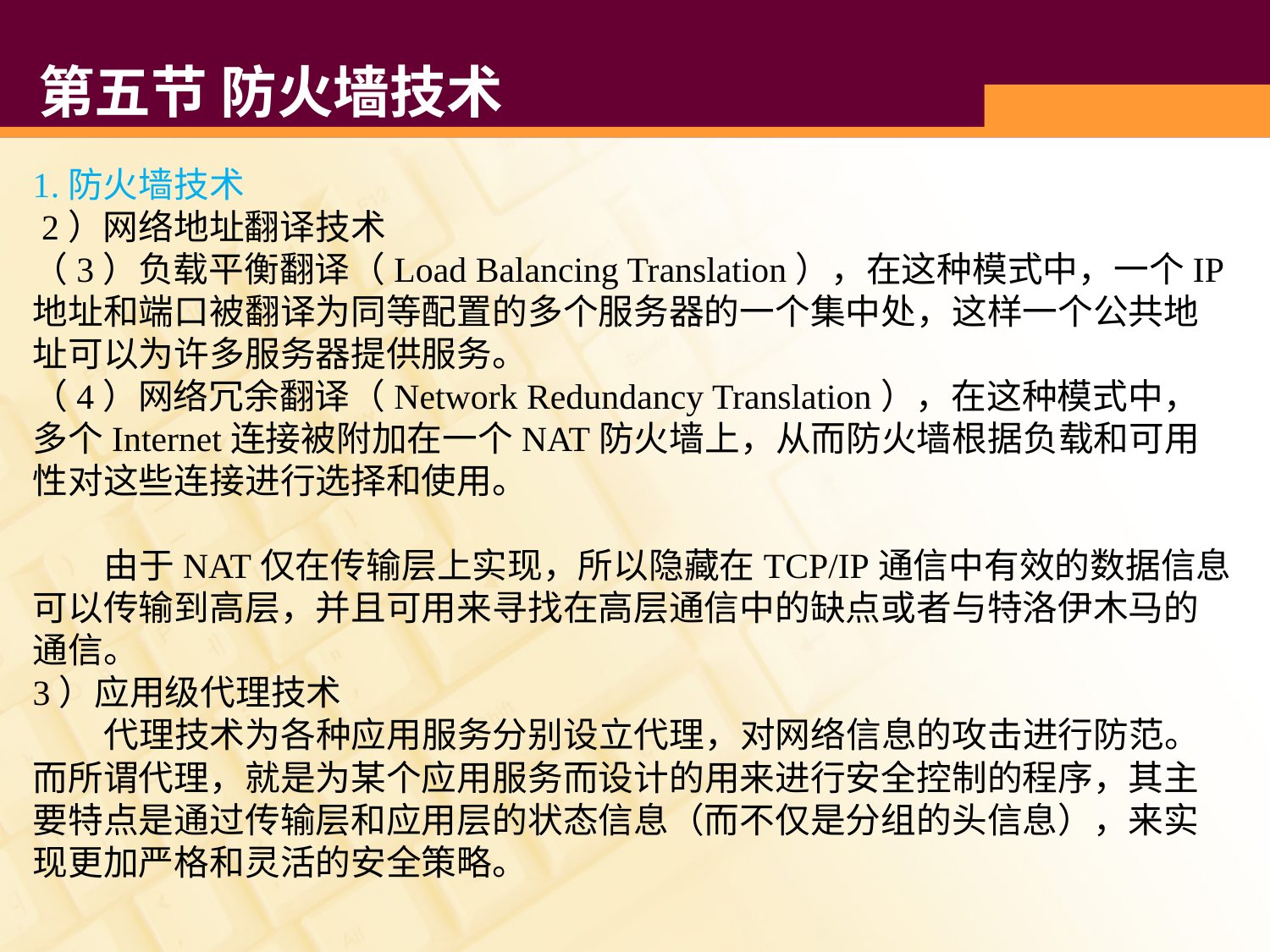

# 第五节 防火墙技术
1.防火墙技术
 2）网络地址翻译技术
（3）负载平衡翻译（Load Balancing Translation），在这种模式中，一个IP地址和端口被翻译为同等配置的多个服务器的一个集中处，这样一个公共地址可以为许多服务器提供服务。
（4）网络冗余翻译（Network Redundancy Translation），在这种模式中，多个Internet连接被附加在一个NAT防火墙上，从而防火墙根据负载和可用性对这些连接进行选择和使用。

        由于NAT仅在传输层上实现，所以隐藏在TCP/IP通信中有效的数据信息可以传输到高层，并且可用来寻找在高层通信中的缺点或者与特洛伊木马的通信。
3）应用级代理技术
        代理技术为各种应用服务分别设立代理，对网络信息的攻击进行防范。而所谓代理，就是为某个应用服务而设计的用来进行安全控制的程序，其主要特点是通过传输层和应用层的状态信息（而不仅是分组的头信息），来实现更加严格和灵活的安全策略。